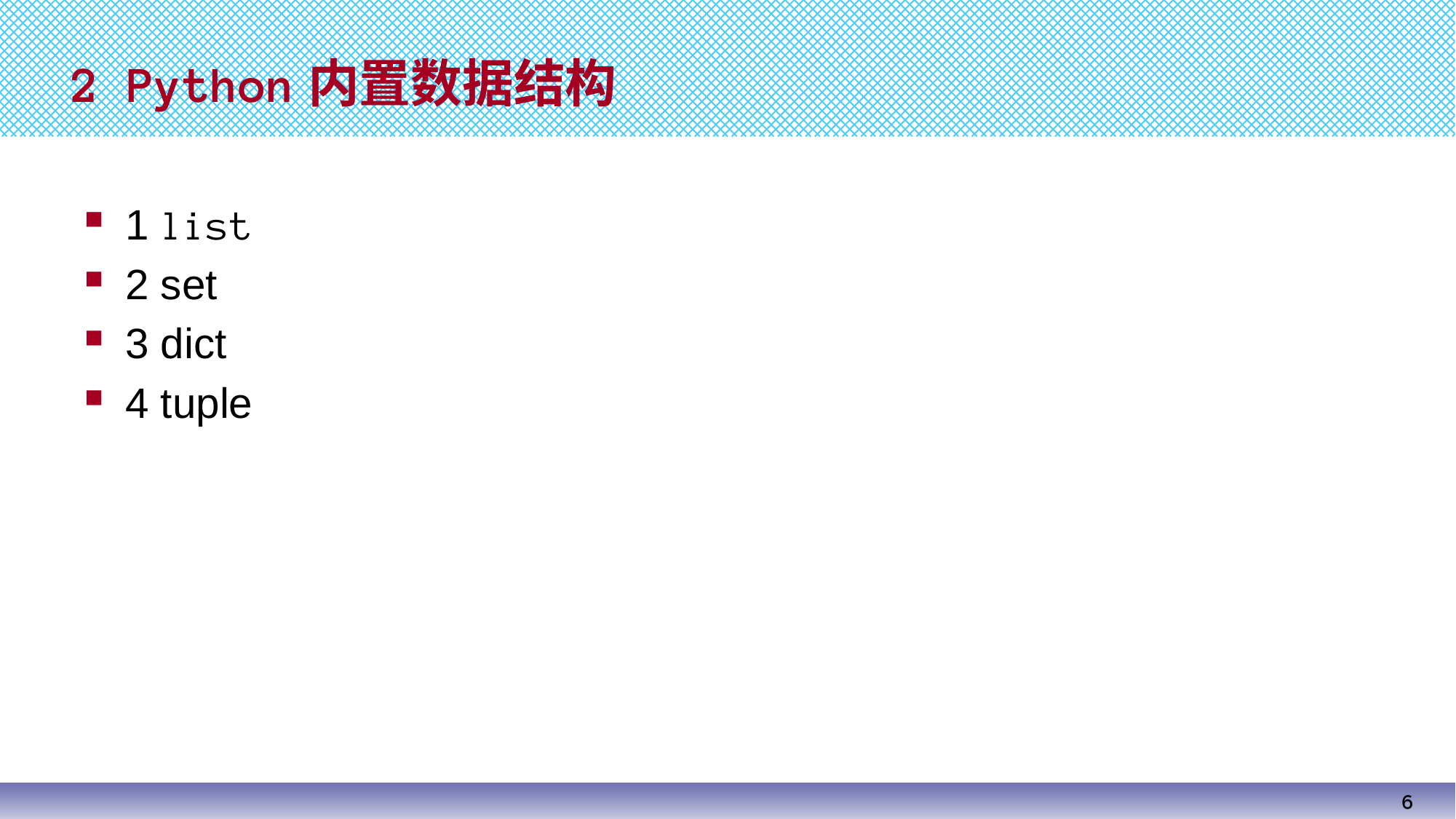

# 2 Python内置数据结构
1 list
2 set
3 dict
4 tuple

6